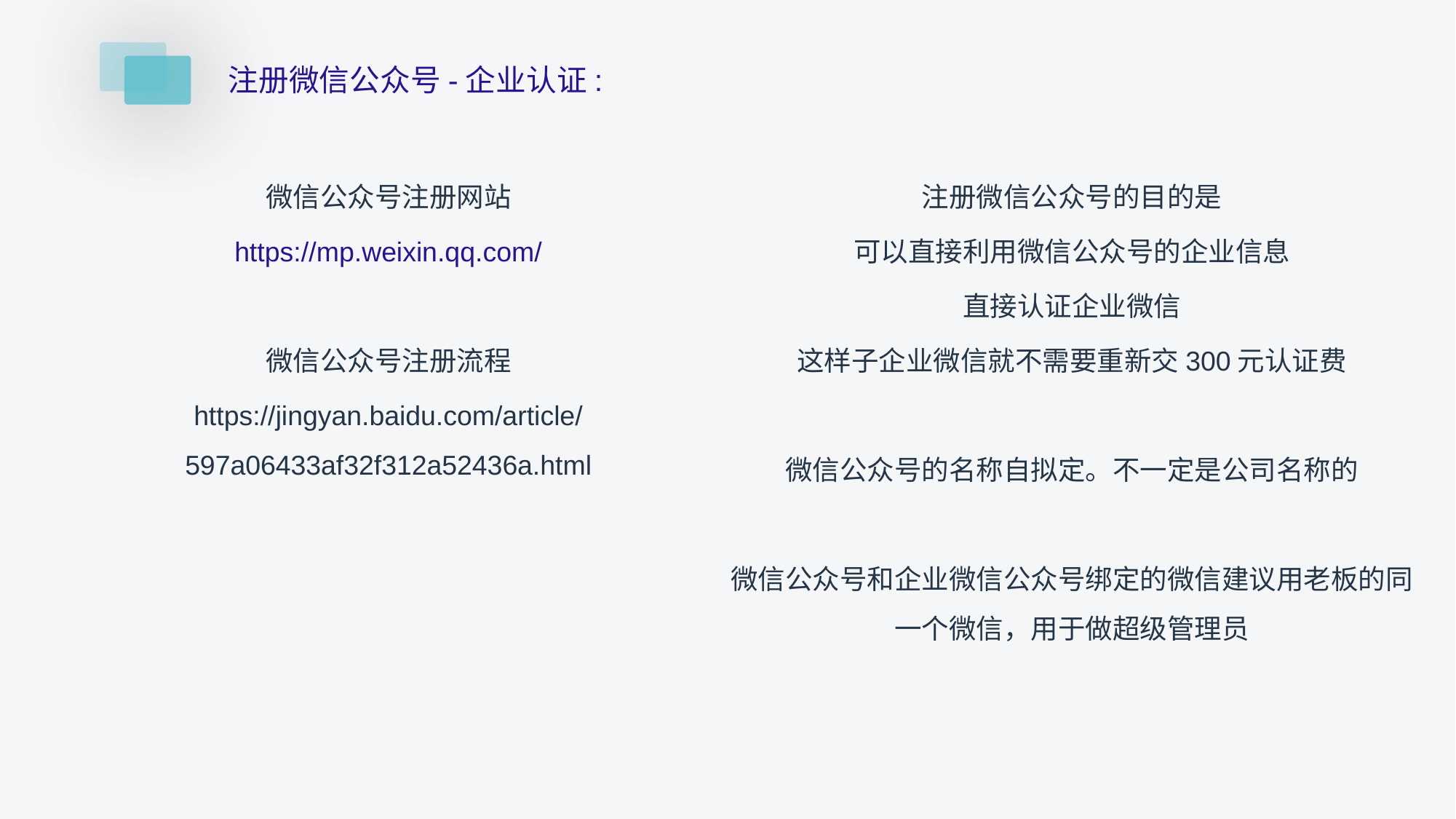

注册微信公众号-企业认证:
微信公众号注册网站
https://mp.weixin.qq.com/

微信公众号注册流程
https://jingyan.baidu.com/article/597a06433af32f312a52436a.html
注册微信公众号的目的是
可以直接利用微信公众号的企业信息
直接认证企业微信
这样子企业微信就不需要重新交300元认证费

微信公众号的名称自拟定。不一定是公司名称的

微信公众号和企业微信公众号绑定的微信建议用老板的同一个微信，用于做超级管理员